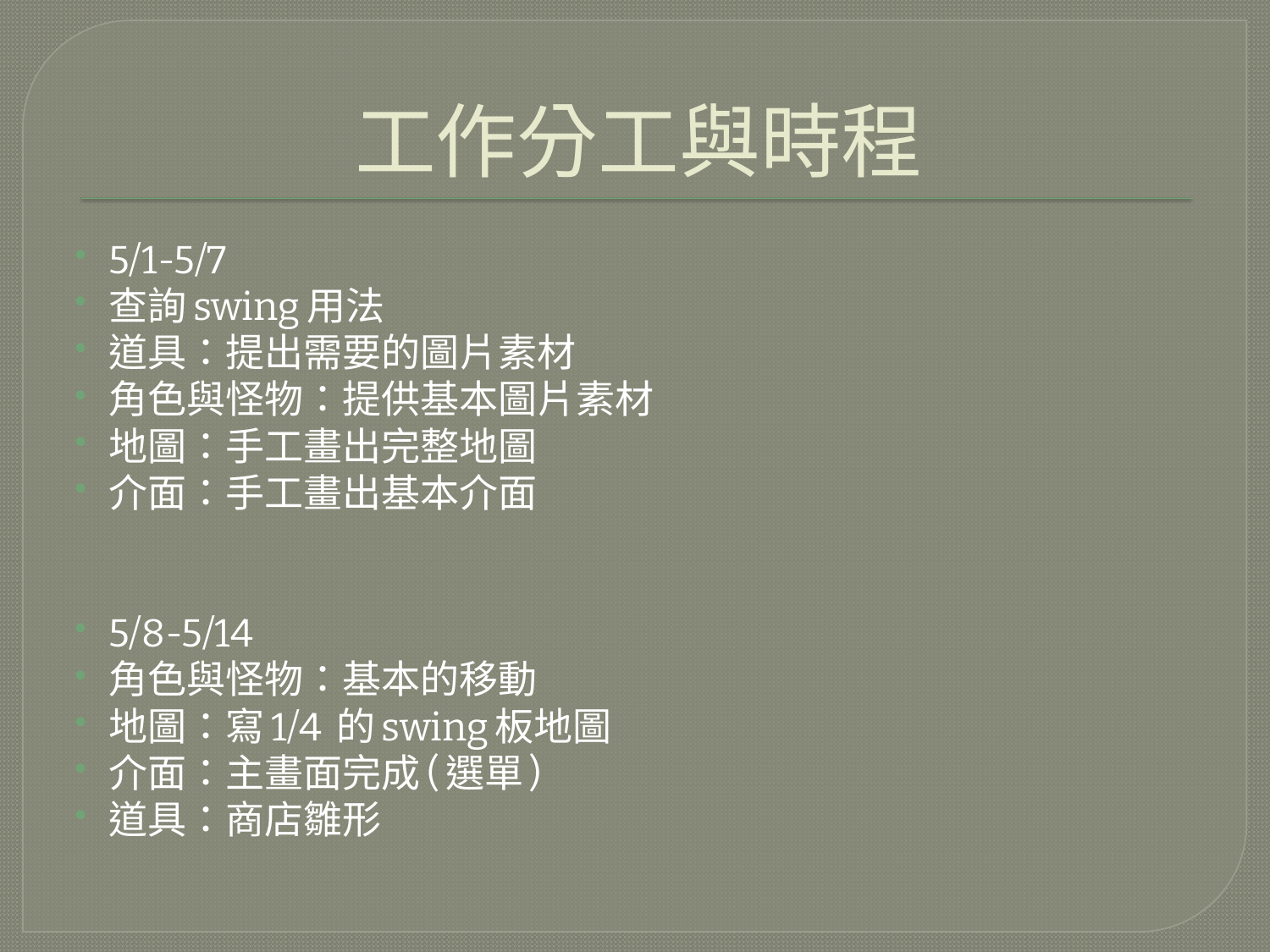

# 工作分工與時程
5/1-5/7
查詢swing用法
道具：提出需要的圖片素材
角色與怪物：提供基本圖片素材
地圖：手工畫出完整地圖
介面：手工畫出基本介面

5/8-5/14
角色與怪物：基本的移動
地圖：寫1/4 的swing板地圖
介面：主畫面完成(選單)
道具：商店雛形